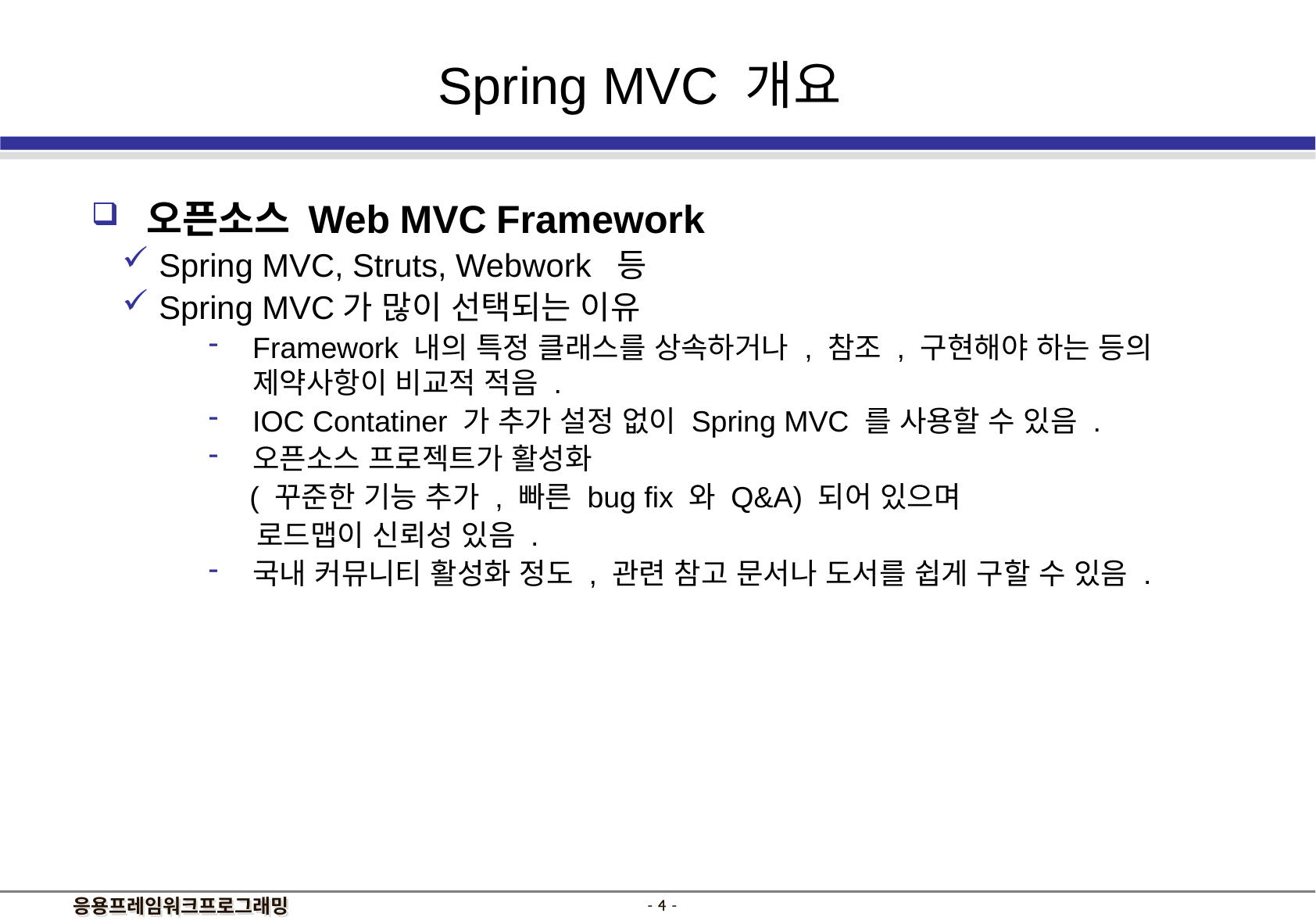

Spring MVC 개요

  오픈소스 Web MVC Framework
 Spring MVC, Struts, Webwork  등
 Spring MVC가 많이 선택되는 이유
Framework 내의 특정 클래스를 상속하거나 , 참조 , 구현해야 하는 등의 제약사항이 비교적 적음 .
IOC Contatiner 가 추가 설정 없이 Spring MVC 를 사용할 수 있음 .
오픈소스 프로젝트가 활성화
     ( 꾸준한 기능 추가 , 빠른 bug fix 와 Q&A) 되어 있으며
     로드맵이 신뢰성 있음 .
국내 커뮤니티 활성화 정도 , 관련 참고 문서나 도서를 쉽게 구할 수 있음 .

- 4 -